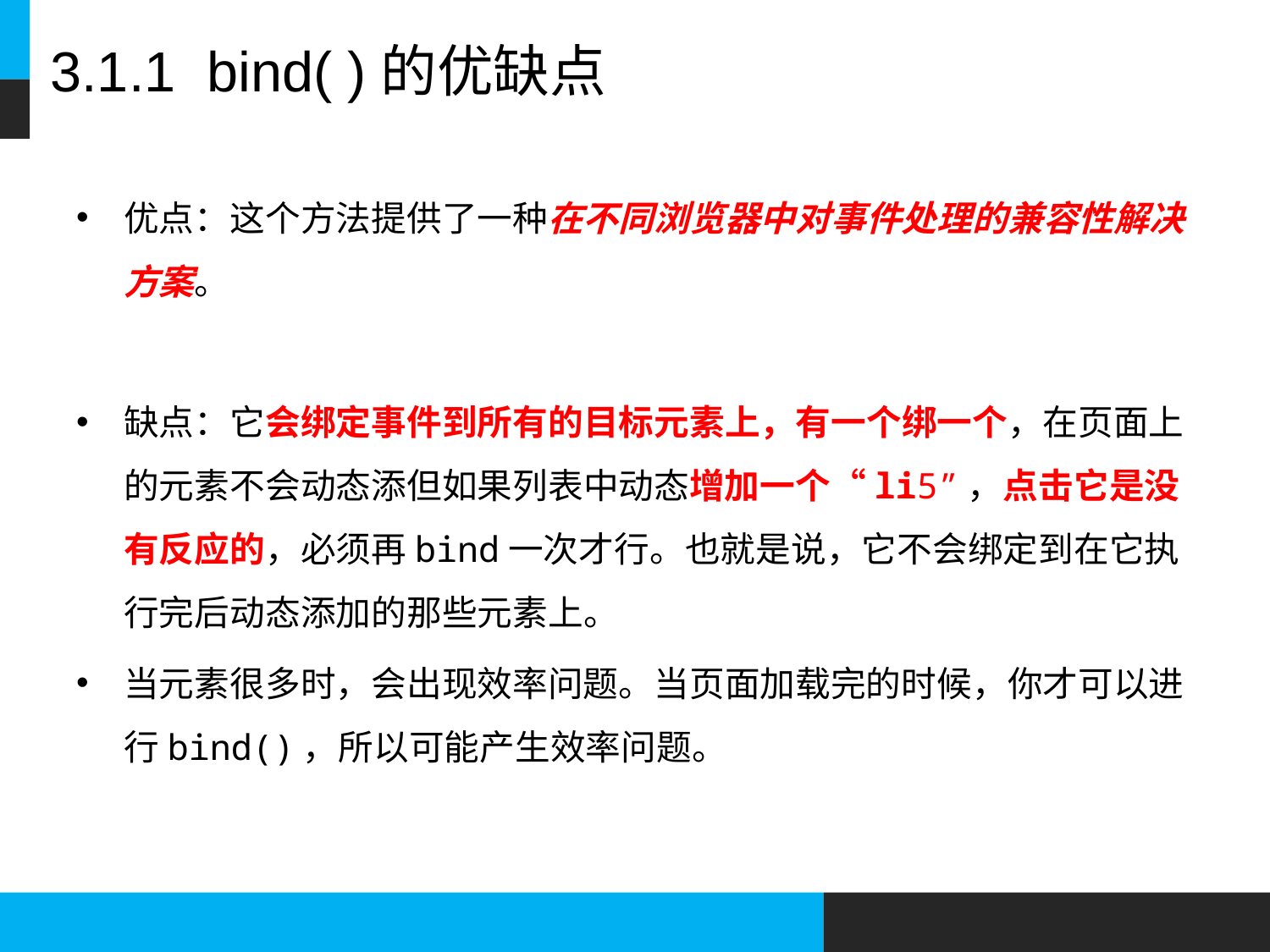

# 3.1.1  bind( )的优缺点

优点：这个方法提供了一种在不同浏览器中对事件处理的兼容性解决方案。

缺点：它会绑定事件到所有的目标元素上，有一个绑一个，在页面上的元素不会动态添但如果列表中动态增加一个“li5”，点击它是没有反应的，必须再bind一次才行。也就是说，它不会绑定到在它执行完后动态添加的那些元素上。
当元素很多时，会出现效率问题。当页面加载完的时候，你才可以进行bind()，所以可能产生效率问题。